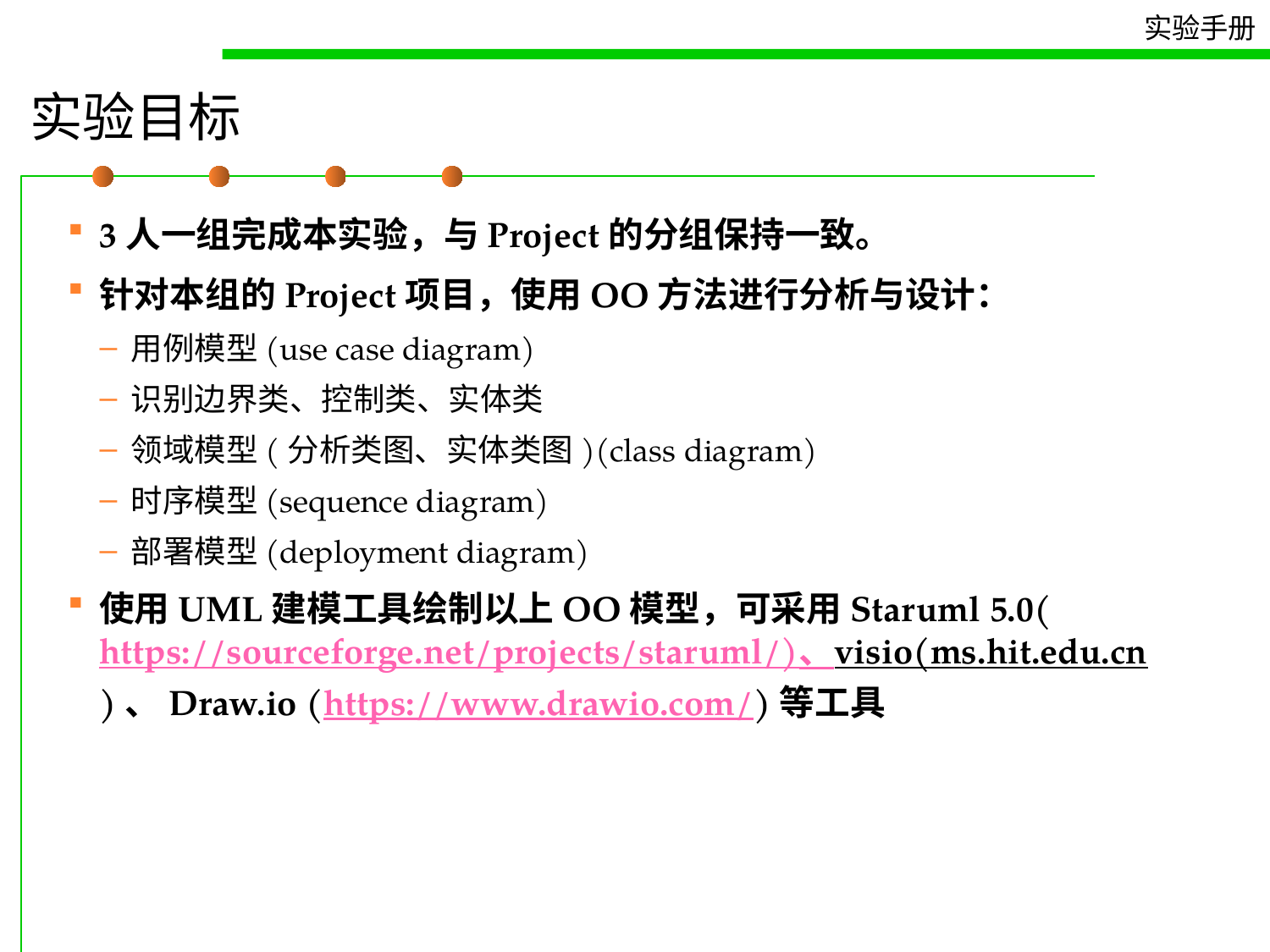

# 实验目标
3人一组完成本实验，与Project的分组保持一致。
针对本组的Project项目，使用OO方法进行分析与设计：
用例模型(use case diagram)
识别边界类、控制类、实体类
领域模型(分析类图、实体类图)(class diagram)
时序模型(sequence diagram)
部署模型(deployment diagram)
使用UML建模工具绘制以上OO模型，可采用Staruml 5.0(https://sourceforge.net/projects/staruml/)、visio(ms.hit.edu.cn)、Draw.io (https://www.drawio.com/)等工具